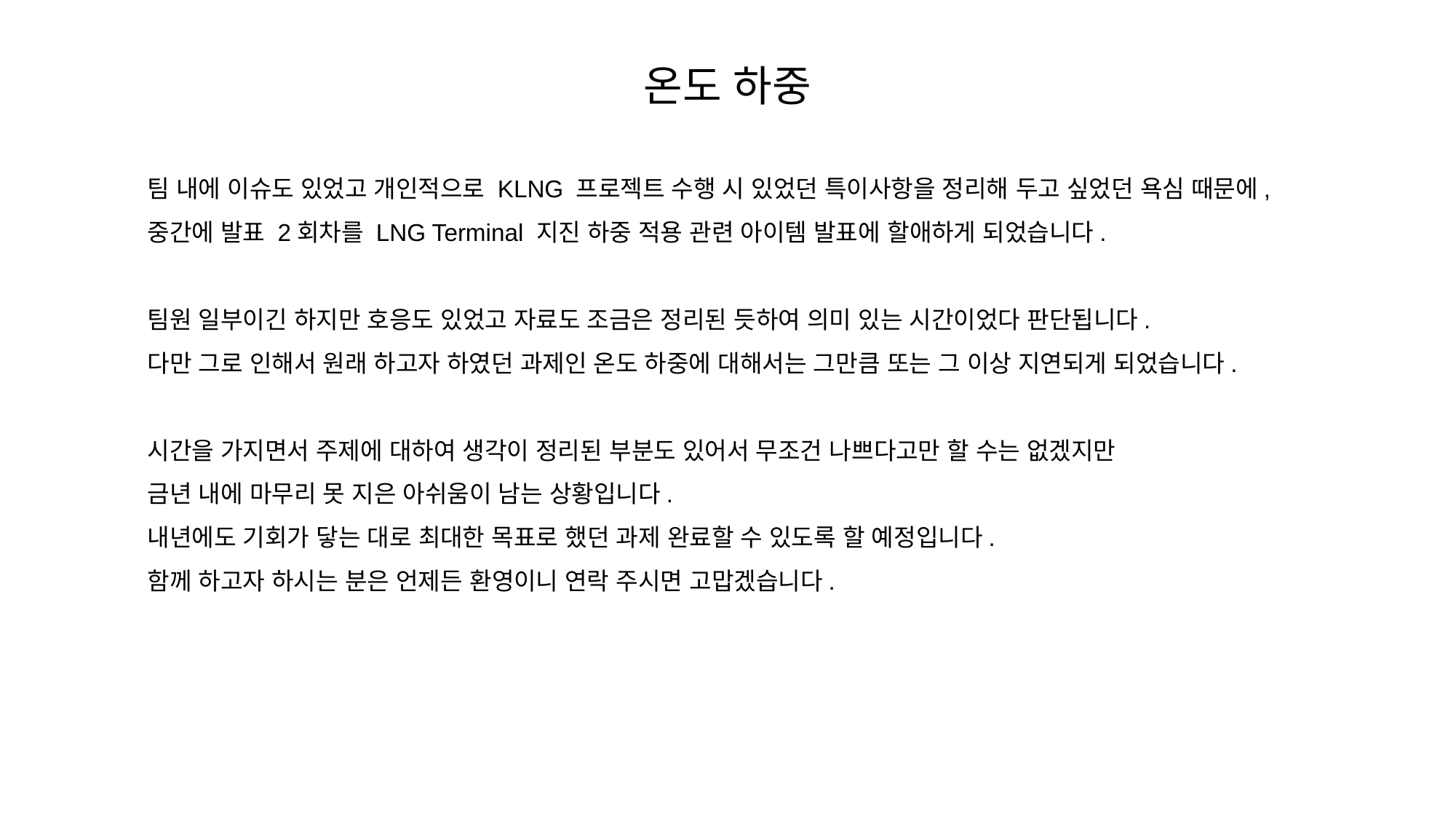

온도 하중
팀 내에 이슈도 있었고 개인적으로 KLNG 프로젝트 수행 시 있었던 특이사항을 정리해 두고 싶었던 욕심 때문에, 중간에 발표 2회차를 LNG Terminal 지진 하중 적용 관련 아이템 발표에 할애하게 되었습니다.

팀원 일부이긴 하지만 호응도 있었고 자료도 조금은 정리된 듯하여 의미 있는 시간이었다 판단됩니다.
다만 그로 인해서 원래 하고자 하였던 과제인 온도 하중에 대해서는 그만큼 또는 그 이상 지연되게 되었습니다.

시간을 가지면서 주제에 대하여 생각이 정리된 부분도 있어서 무조건 나쁘다고만 할 수는 없겠지만
금년 내에 마무리 못 지은 아쉬움이 남는 상황입니다.
내년에도 기회가 닿는 대로 최대한 목표로 했던 과제 완료할 수 있도록 할 예정입니다.
함께 하고자 하시는 분은 언제든 환영이니 연락 주시면 고맙겠습니다.